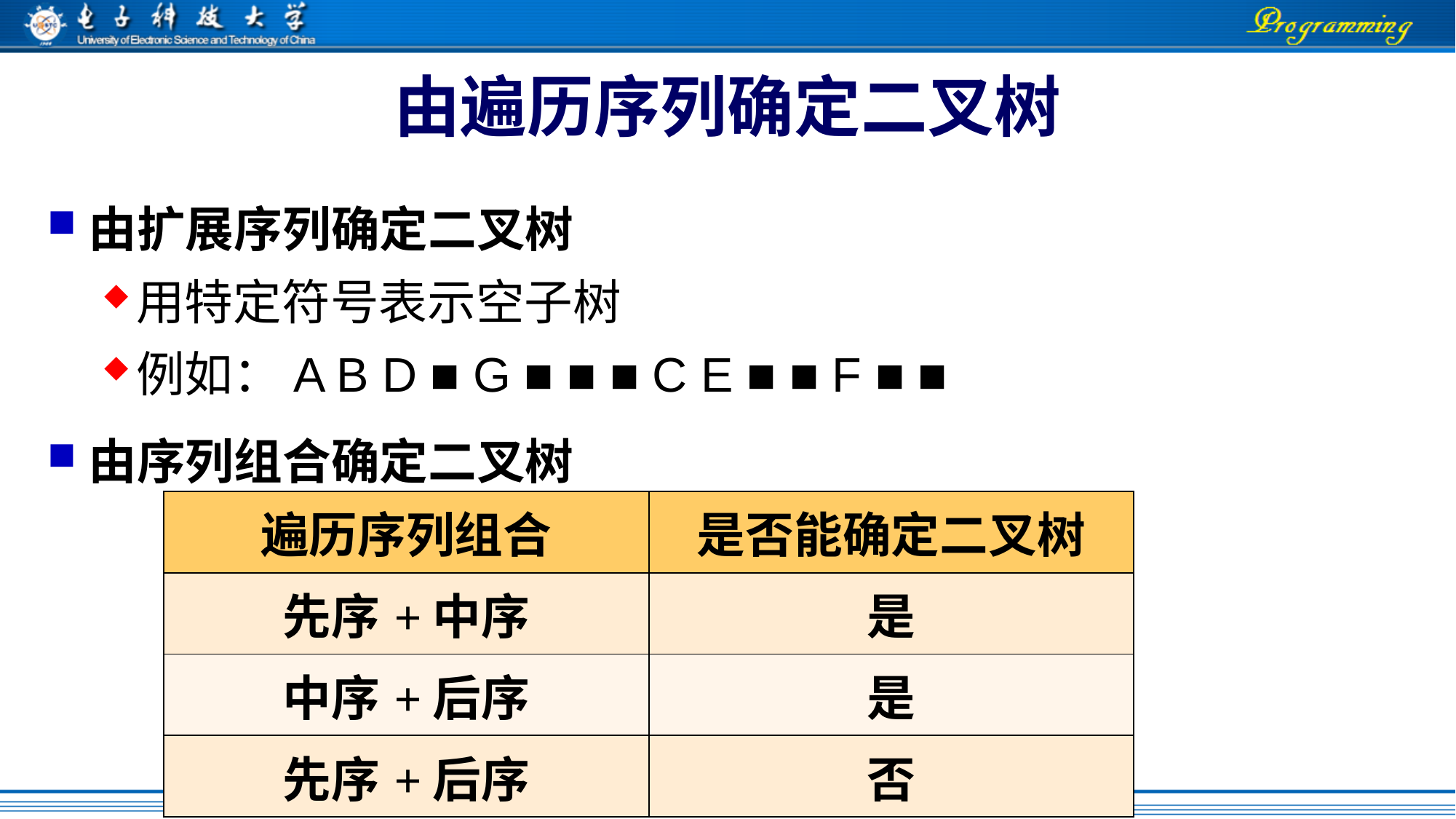

# 由遍历序列确定二叉树
由扩展序列确定二叉树
用特定符号表示空子树
例如：A B D ■ G ■ ■ ■ C E ■ ■ F ■ ■
由序列组合确定二叉树

| 遍历序列组合 | 是否能确定二叉树 |
| --- | --- |
| 先序+中序 | 是 |
| 中序+后序 | 是 |
| 先序+后序 | 否 |